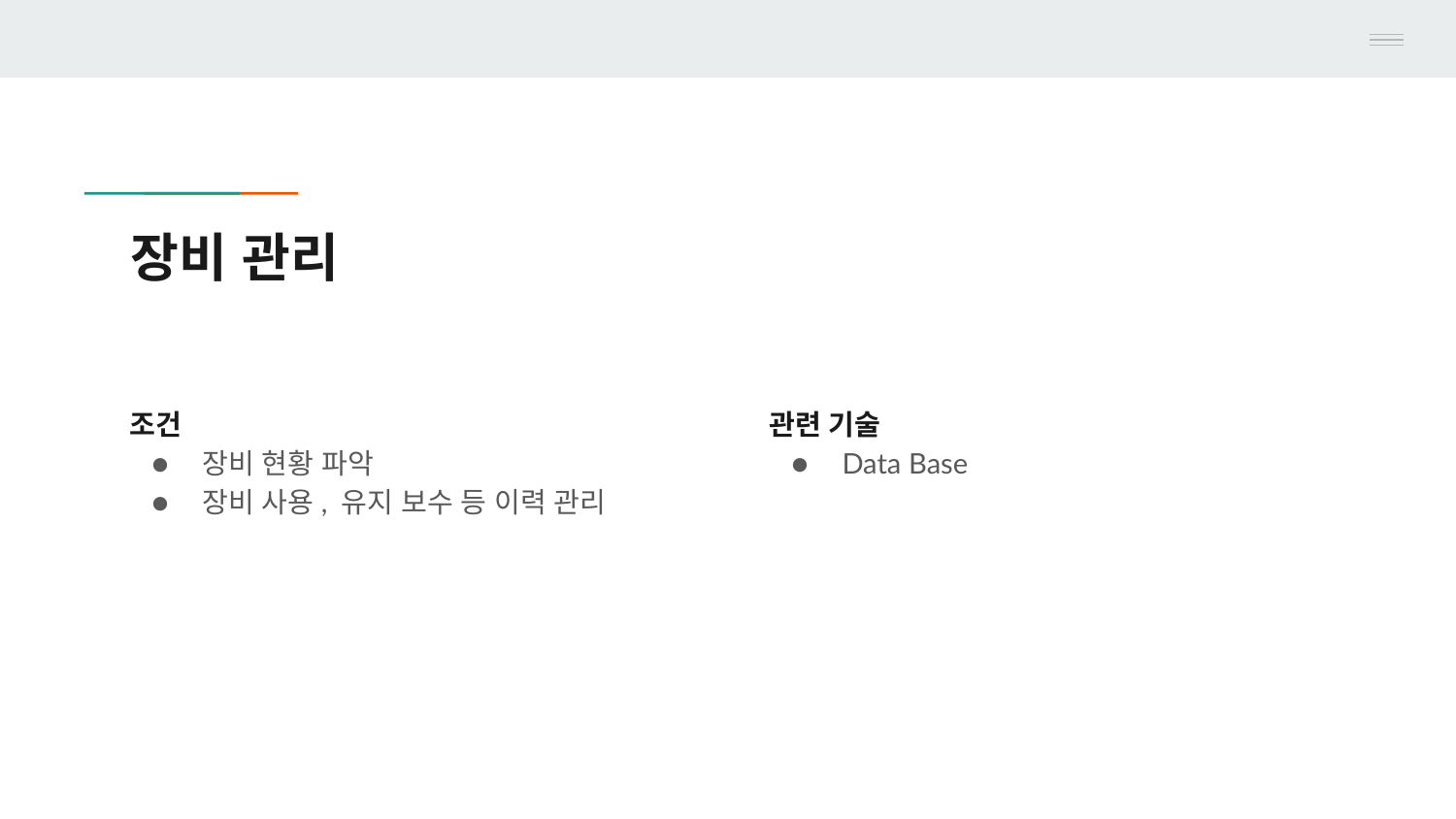

# 장비 관리
조건
장비 현황 파악
장비 사용, 유지 보수 등 이력 관리

관련 기술
Data Base